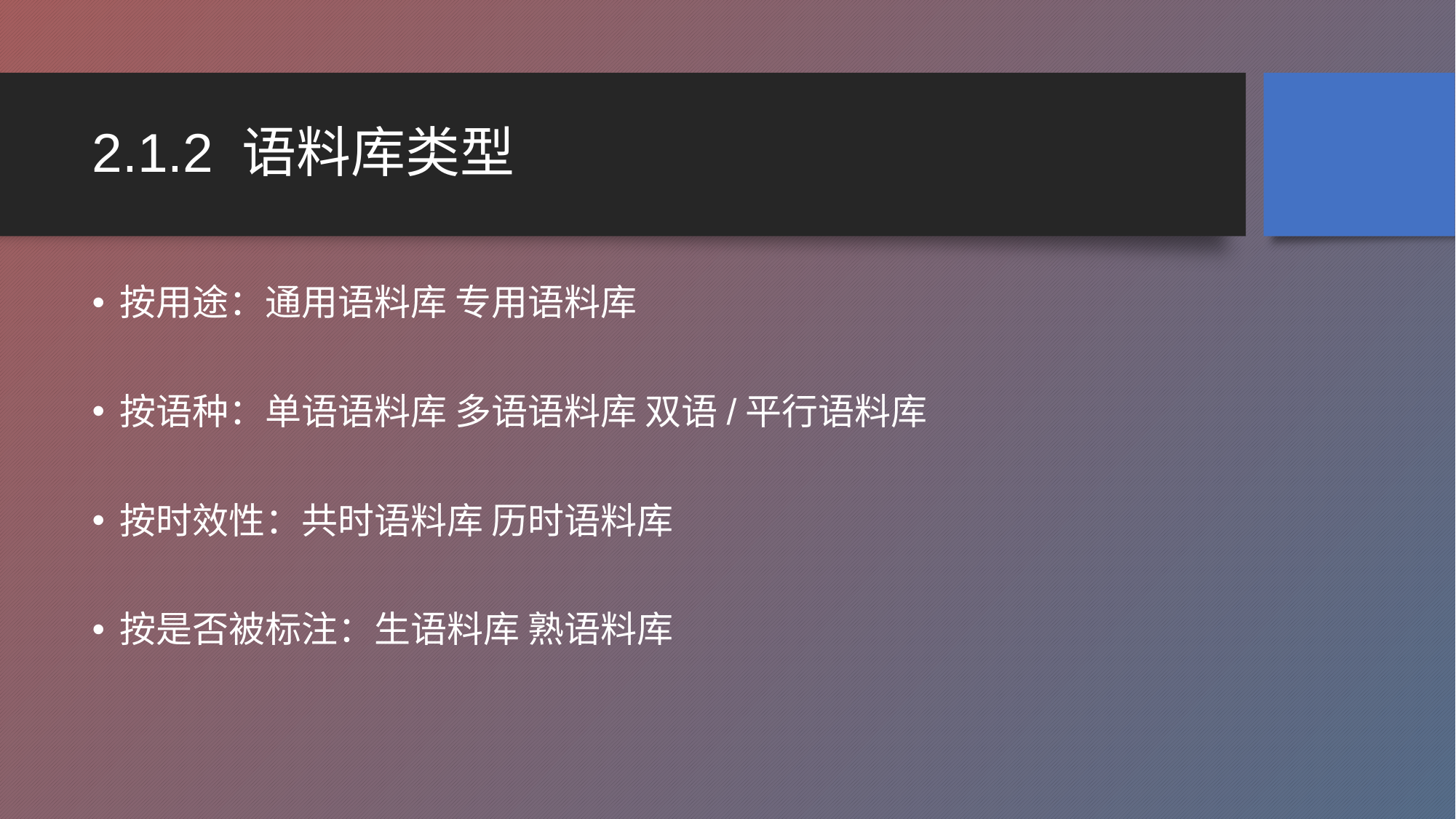

# 2.1.2 语料库类型
按用途：通用语料库 专用语料库

按语种：单语语料库 多语语料库 双语/平行语料库

按时效性：共时语料库 历时语料库

按是否被标注：生语料库 熟语料库